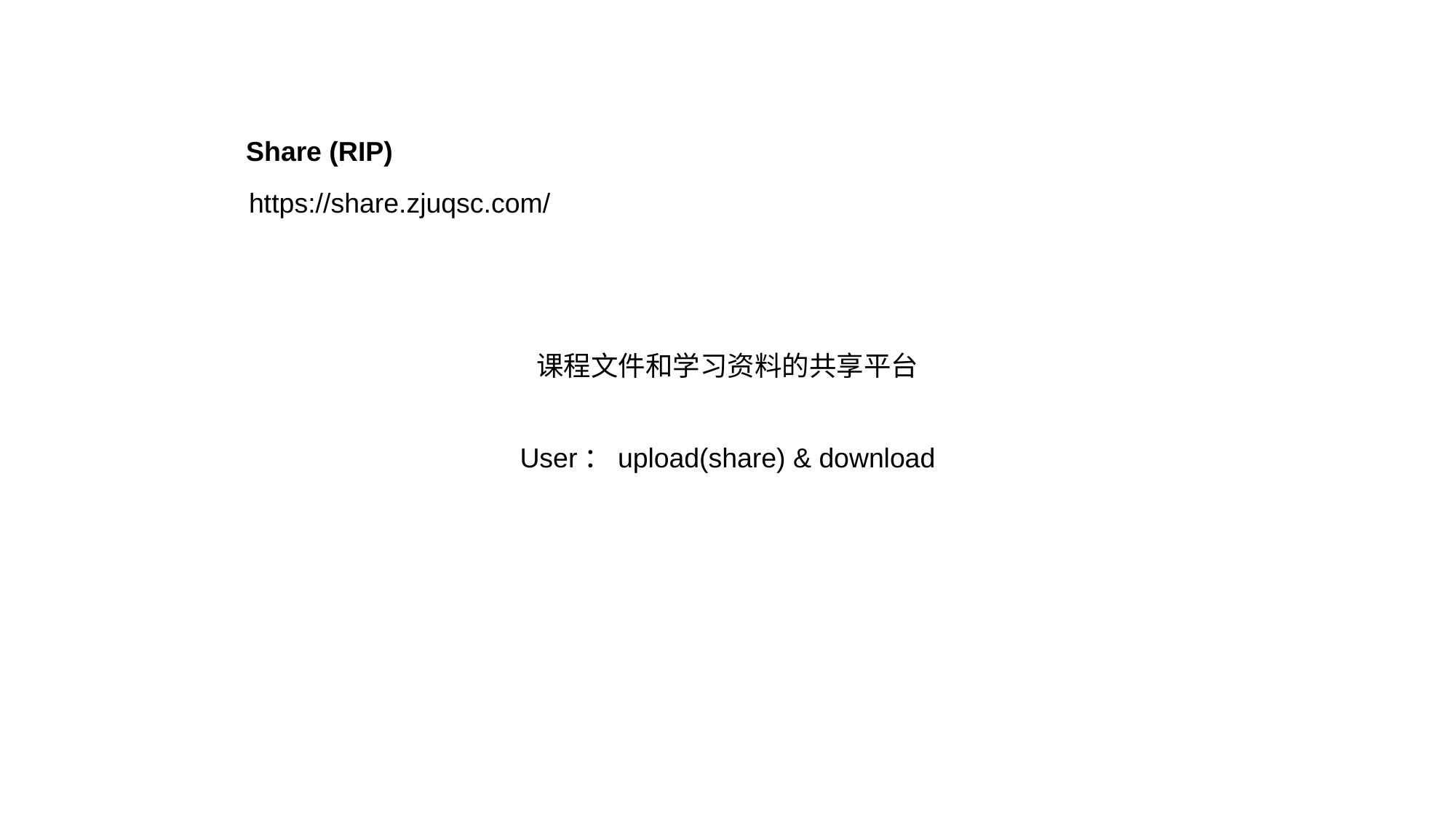

Share (RIP)
https://share.zjuqsc.com/
课程文件和学习资料的共享平台
User：upload(share) & download